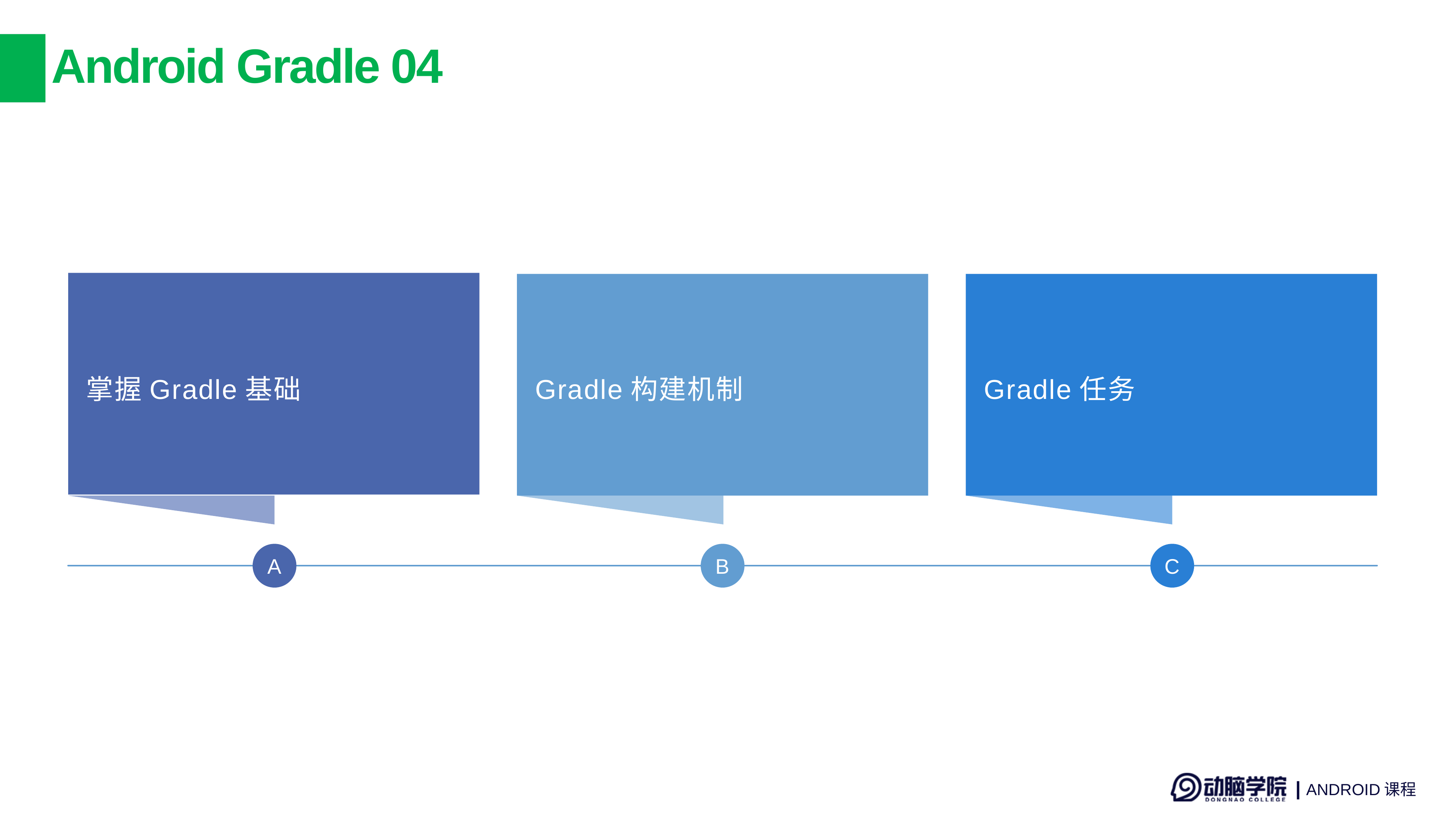

# Android Gradle 04

掌握Gradle基础
Gradle构建机制
Gradle任务

A
B
C